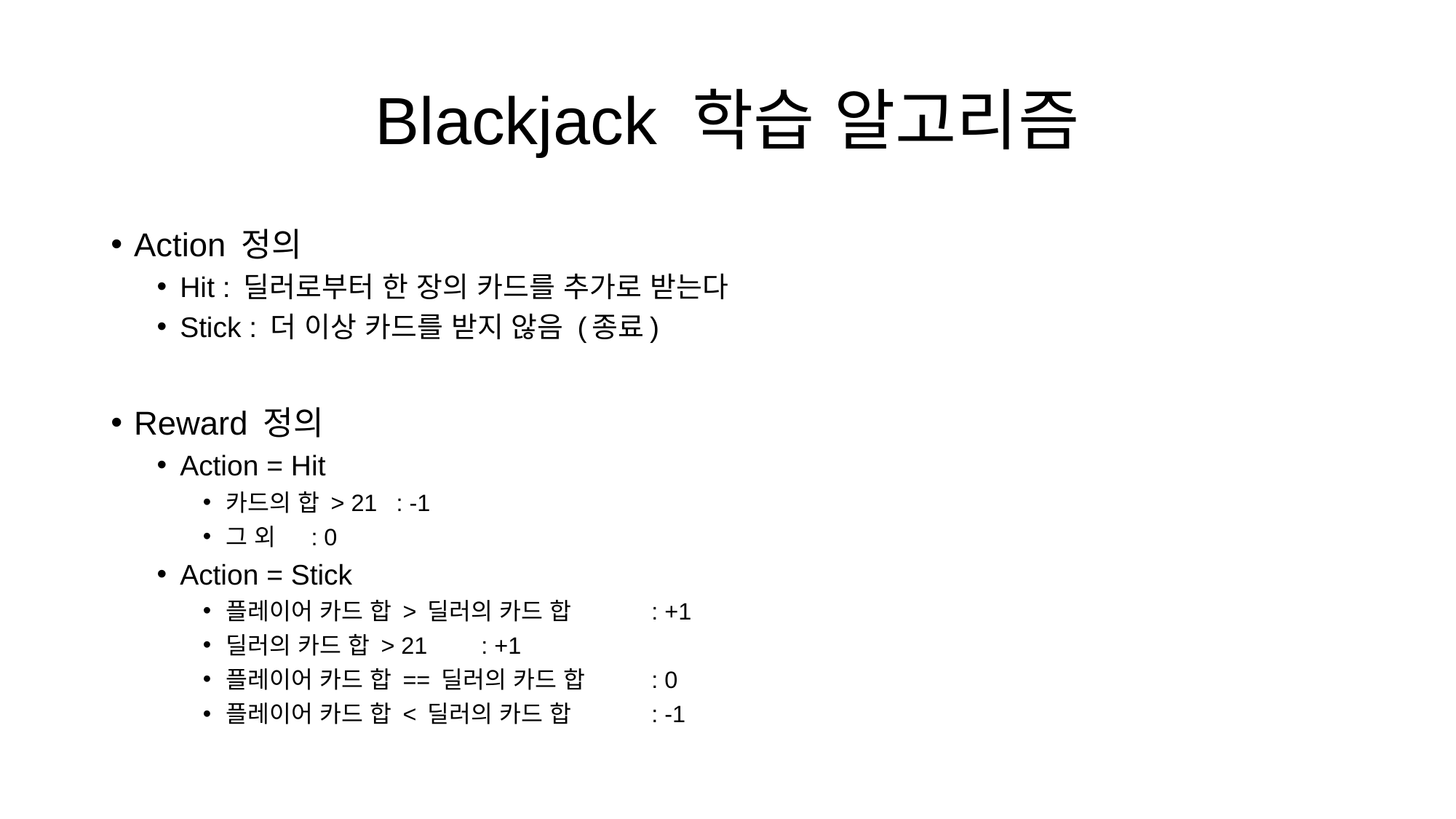

# Blackjack 학습 알고리즘
Action 정의
Hit : 딜러로부터 한 장의 카드를 추가로 받는다
Stick : 더 이상 카드를 받지 않음 (종료)

Reward 정의
Action = Hit
카드의 합 > 21 	: -1
그 외 			: 0
Action = Stick
플레이어 카드 합 > 딜러의 카드 합 	: +1
딜러의 카드 합 > 21 			: +1
플레이어 카드 합 == 딜러의 카드 합 	: 0
플레이어 카드 합 < 딜러의 카드 합 	: -1